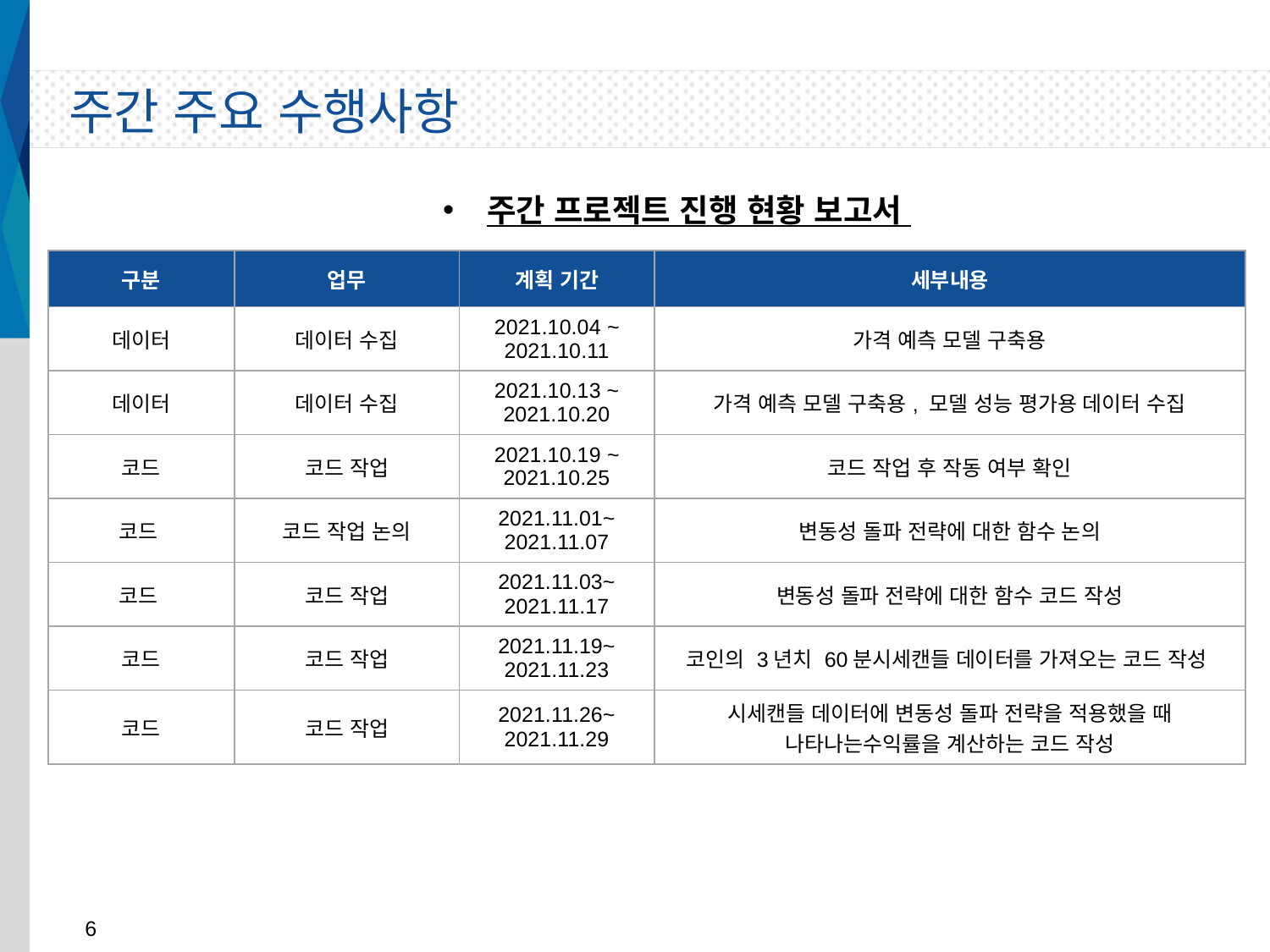

주간 주요 수행사항
주간 프로젝트 진행 현황 보고서

| 구분 | 업무 | 계획 기간 | 세부내용 |
| --- | --- | --- | --- |
| 데이터 | 데이터 수집 | 2021.10.04 ~ 2021.10.11 | 가격 예측 모델 구축용 |
| 데이터 | 데이터 수집 | 2021.10.13 ~ 2021.10.20 | 가격 예측 모델 구축용, 모델 성능 평가용 데이터 수집 |
| 코드 | 코드 작업 | 2021.10.19 ~ 2021.10.25 | 코드 작업 후 작동 여부 확인 |
| 코드 | 코드 작업 논의 | 2021.11.01~ 2021.11.07 | 변동성 돌파 전략에 대한 함수 논의 |
| 코드 | 코드 작업 | 2021.11.03~ 2021.11.17 | 변동성 돌파 전략에 대한 함수 코드 작성 |
| 코드 | 코드 작업 | 2021.11.19~ 2021.11.23 | 코인의 3년치 60분시세캔들 데이터를 가져오는 코드 작성 |
| 코드 | 코드 작업 | 2021.11.26~ 2021.11.29 | 시세캔들 데이터에 변동성 돌파 전략을 적용했을 때 나타나는수익률을 계산하는 코드 작성 |